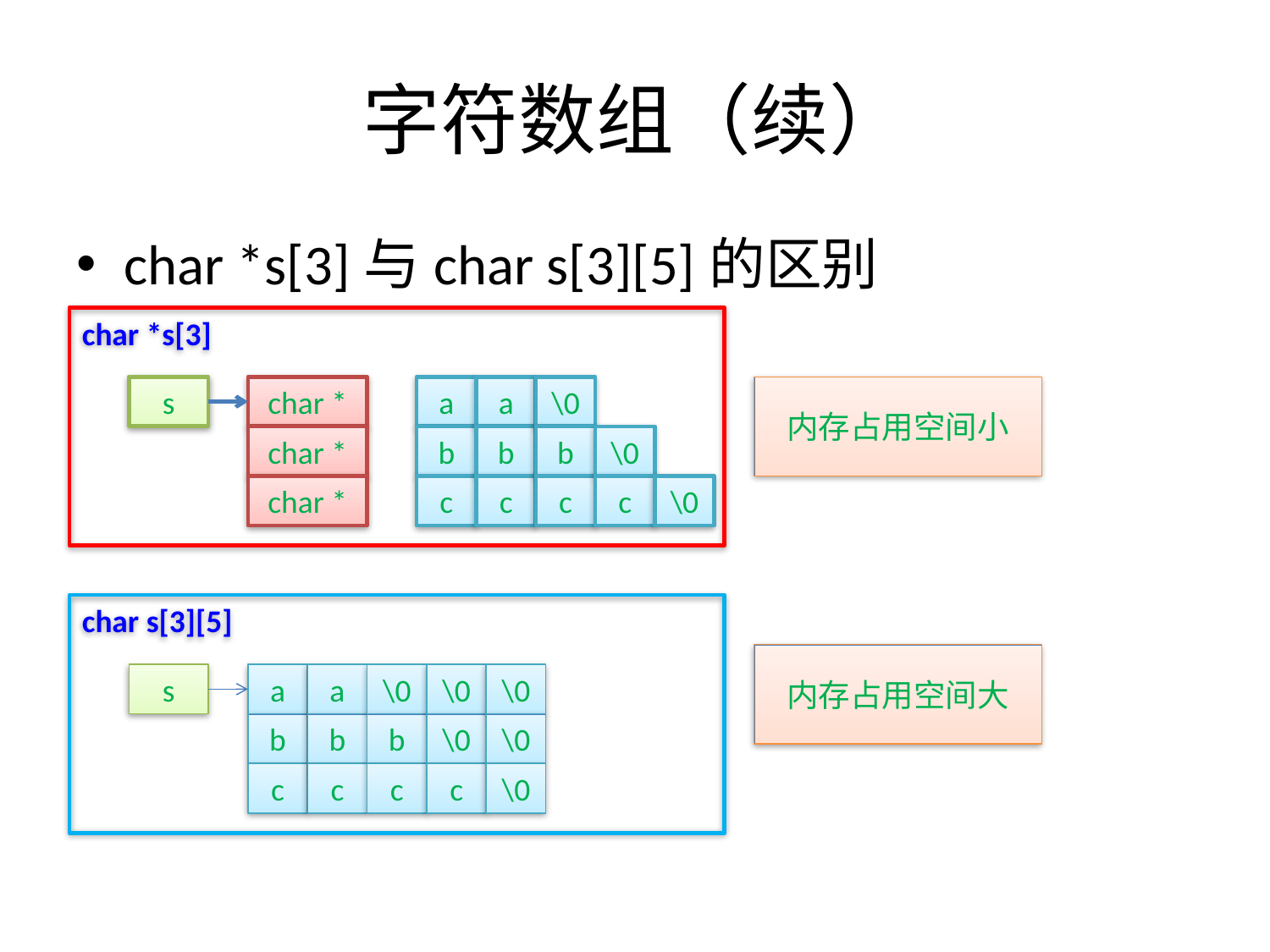

# 字符数组（续）
char *s[3]与char s[3][5]的区别

char *s[3]
s
char *
a
a
\0
char *
b
b
b
\0
char *
c
c
c
c
\0
内存占用空间小
char s[3][5]
内存占用空间大
s
a
a
\0
\0
\0
b
b
b
\0
\0
c
c
c
c
\0